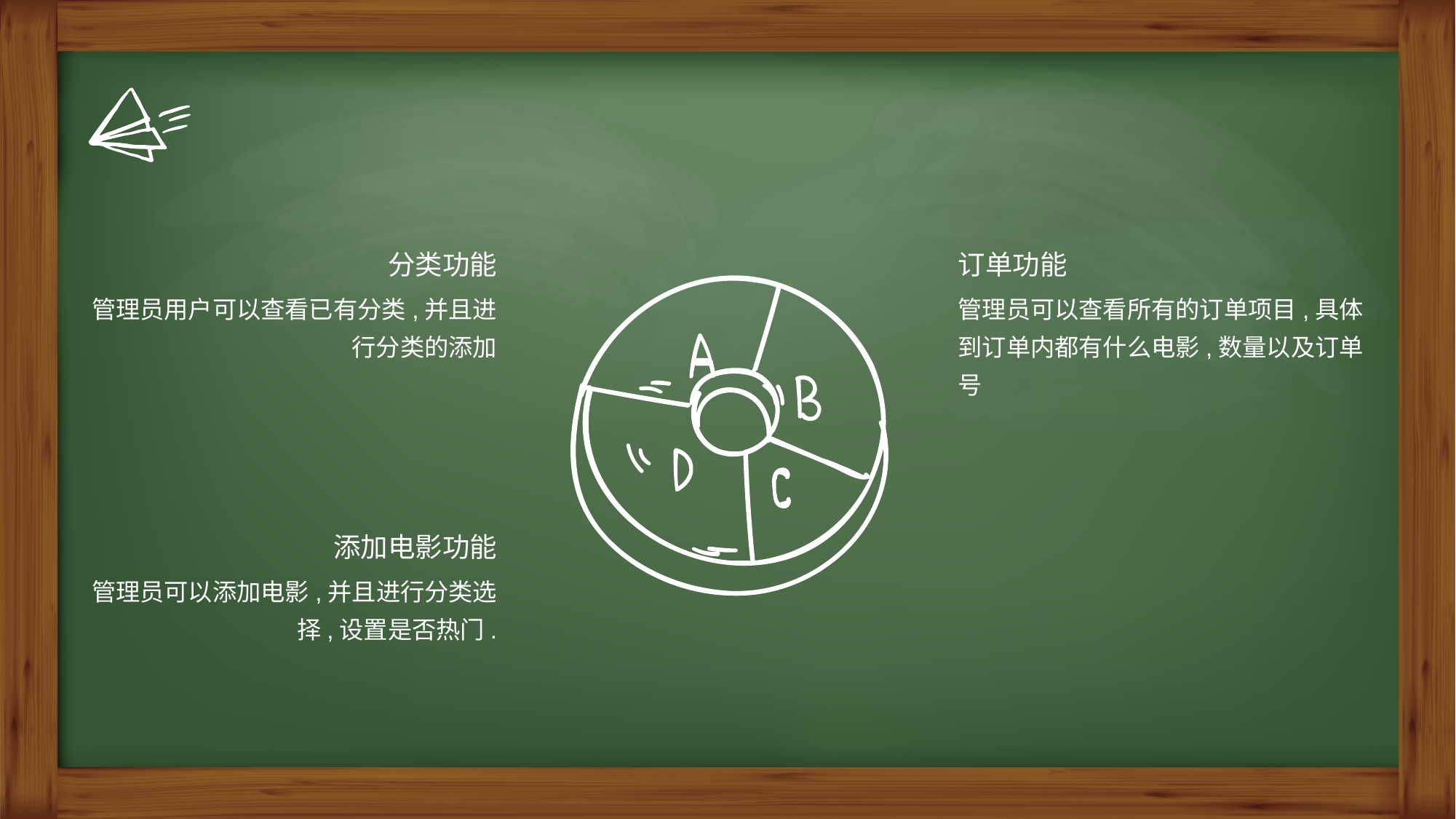

分类功能
订单功能

管理员用户可以查看已有分类,并且进行分类的添加
管理员可以查看所有的订单项目,具体到订单内都有什么电影,数量以及订单号

添加电影功能

管理员可以添加电影,并且进行分类选择,设置是否热门.